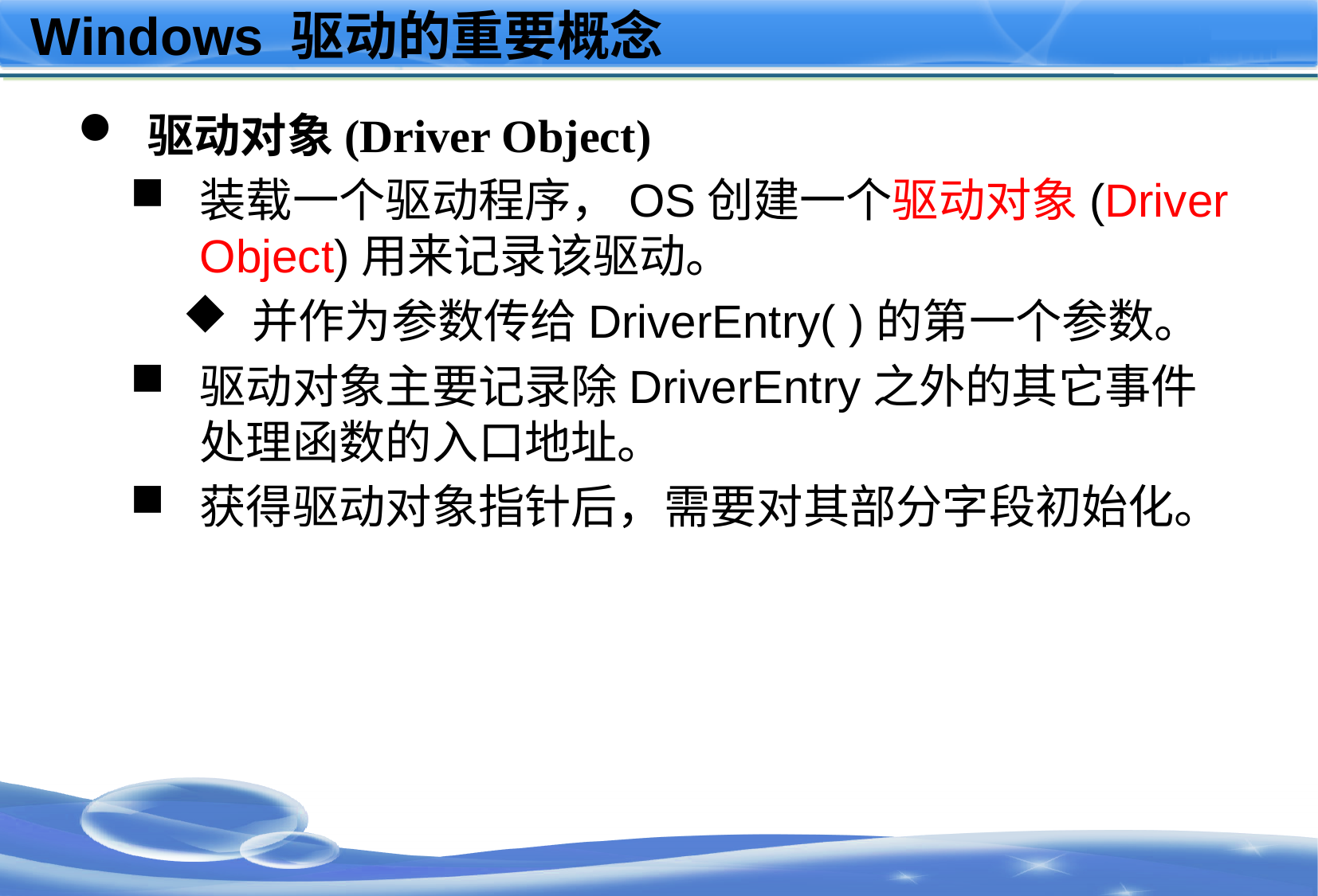

# Windows 驱动的重要概念
驱动对象(Driver Object)
装载一个驱动程序，OS创建一个驱动对象(Driver Object)用来记录该驱动。
并作为参数传给DriverEntry( )的第一个参数。
驱动对象主要记录除DriverEntry之外的其它事件处理函数的入口地址。
获得驱动对象指针后，需要对其部分字段初始化。